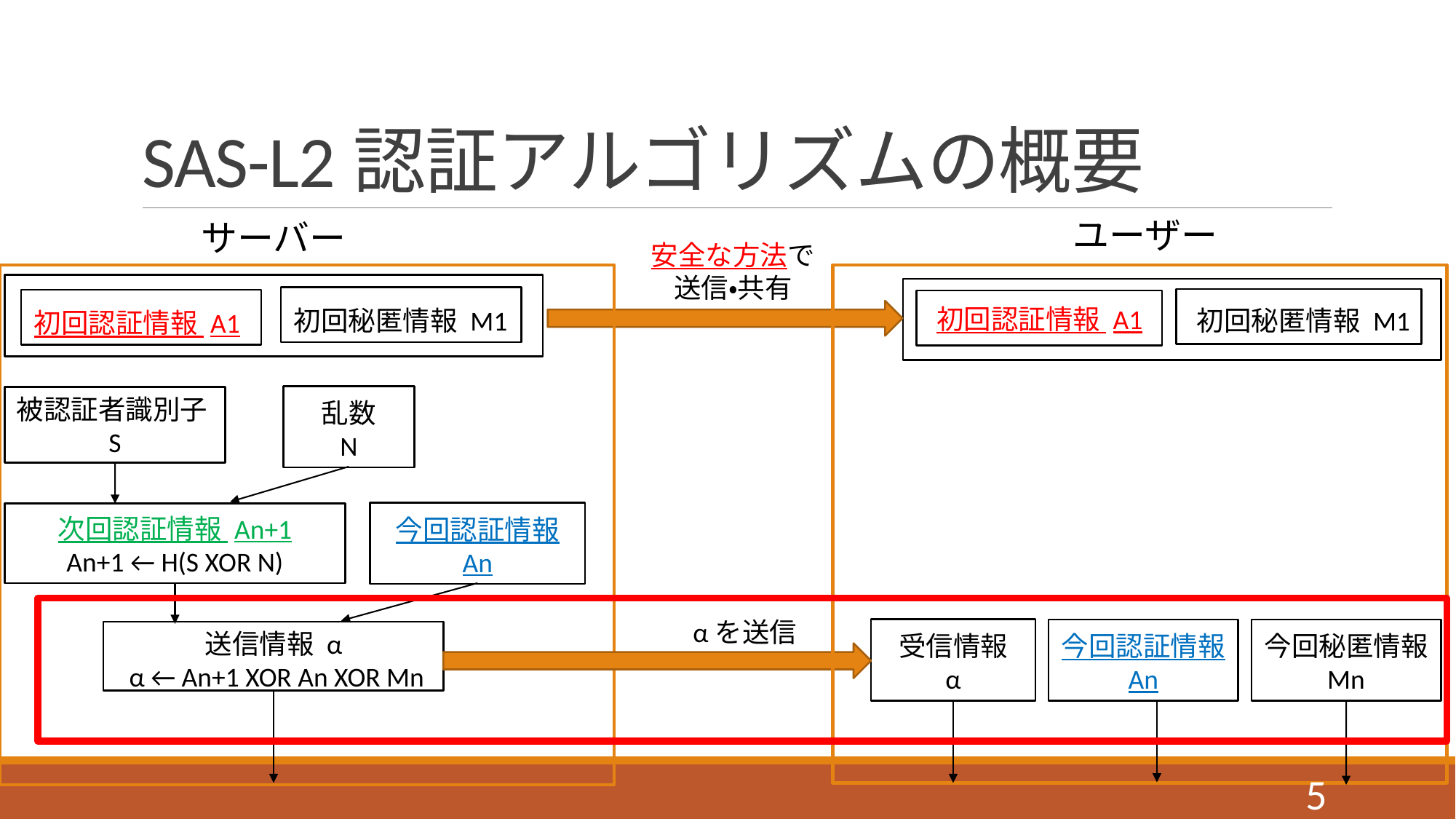

# SAS-L2認証アルゴリズムの概要
ユーザー
サーバー
安全な方法で
送信・共有

初回秘匿情報 M1

初回認証情報 A1

初回秘匿情報 M1

初回認証情報 A1

乱数
N

被認証者識別子
S

今回認証情報
An

次回認証情報 An+1
An+1 ← H(S XOR N)

αを送信

受信情報
α

今回認証情報
An

今回秘匿情報
Mn

送信情報 α
 α ← An+1 XOR An XOR Mn

5